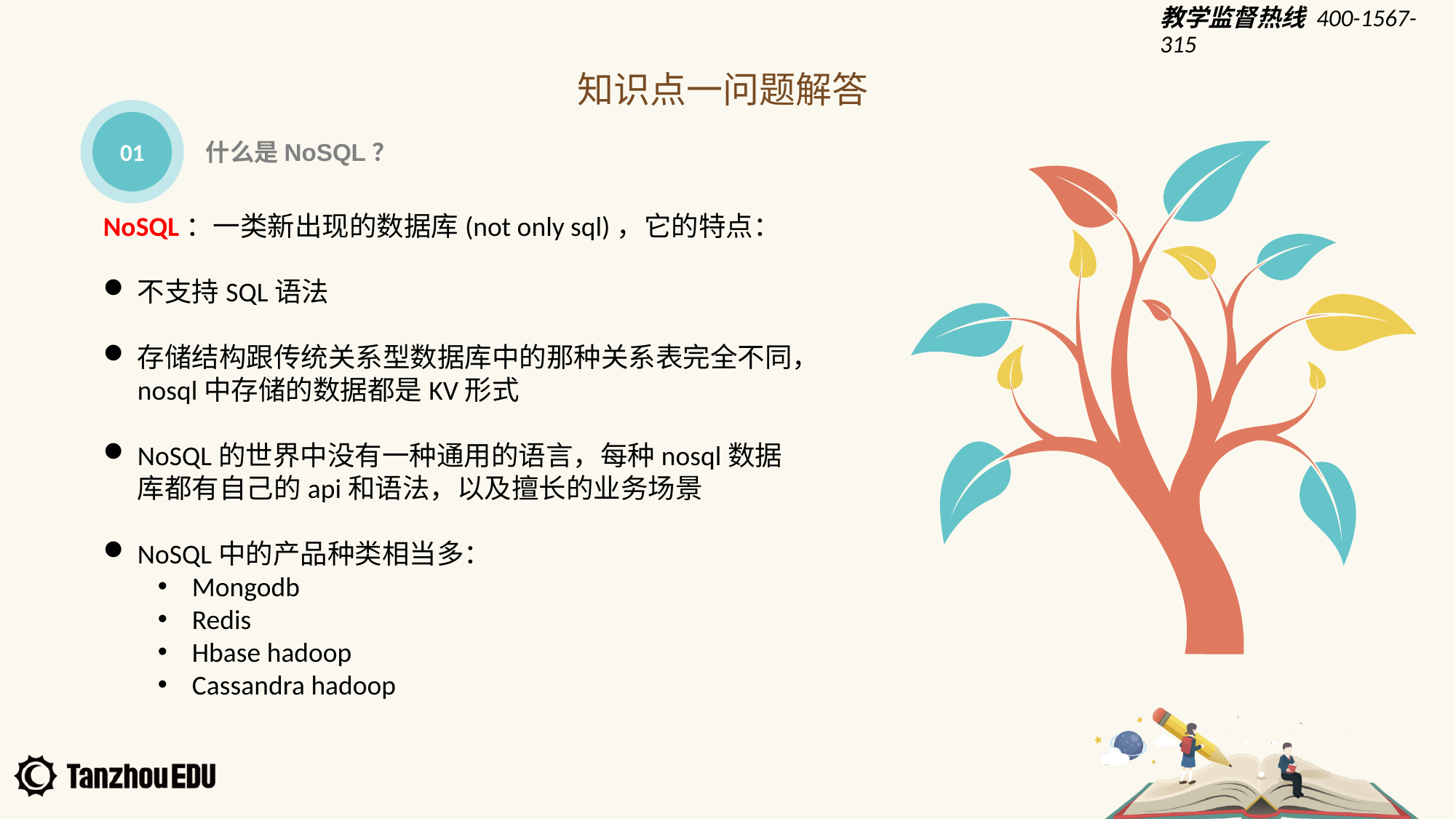

知识点一问题解答

01
什么是NoSQL？

NoSQL：一类新出现的数据库(not only sql)，它的特点：

不支持SQL语法

存储结构跟传统关系型数据库中的那种关系表完全不同，nosql中存储的数据都是KV形式

NoSQL的世界中没有一种通用的语言，每种nosql数据库都有自己的api和语法，以及擅长的业务场景

NoSQL中的产品种类相当多：
Mongodb
Redis
Hbase hadoop
Cassandra hadoop